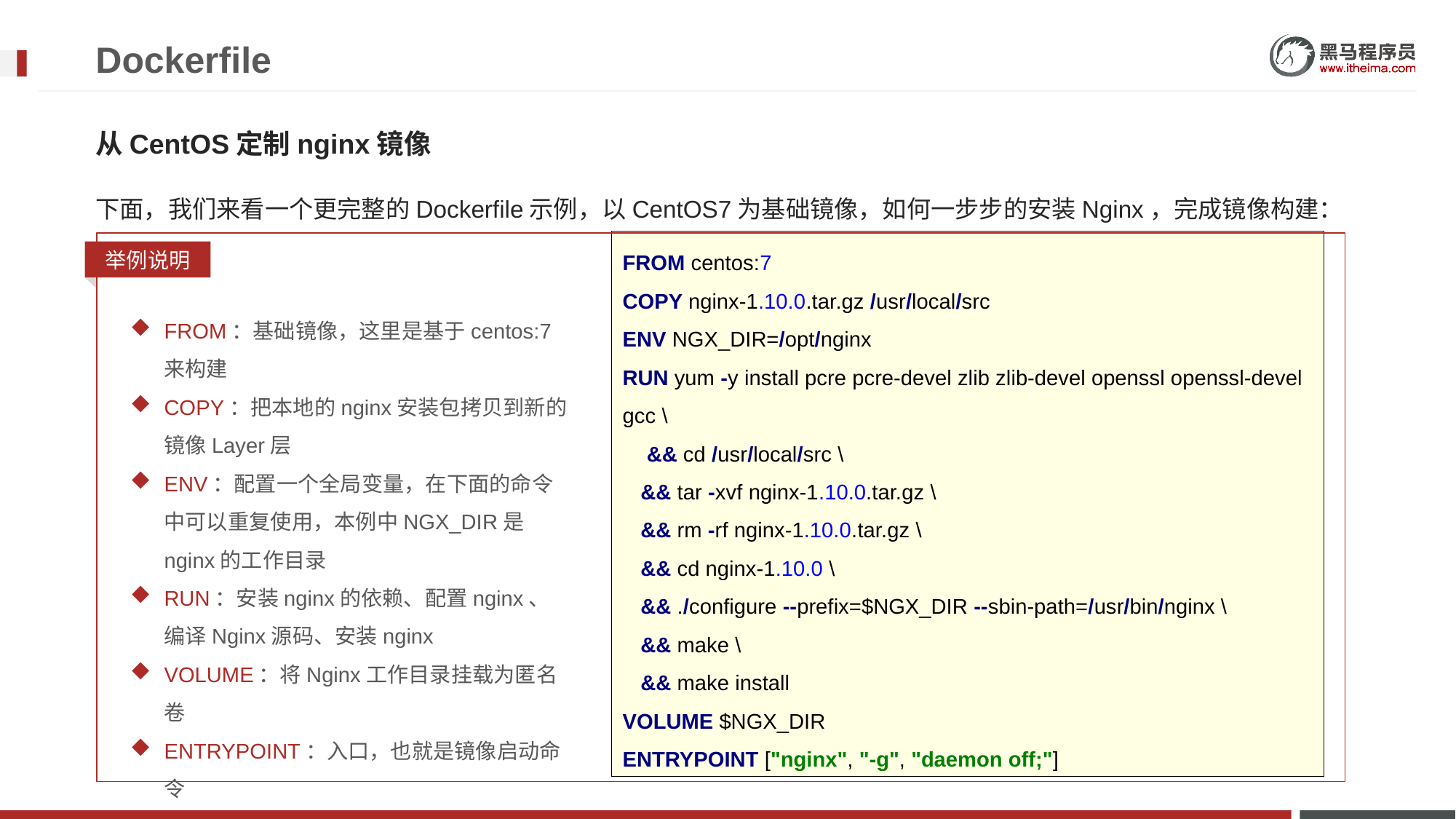

# Dockerfile
从CentOS定制nginx镜像
下面，我们来看一个更完整的Dockerfile示例，以CentOS7为基础镜像，如何一步步的安装Nginx，完成镜像构建：

举例说明
FROM centos:7
COPY nginx-1.10.0.tar.gz /usr/local/src
ENV NGX_DIR=/opt/nginx
RUN yum -y install pcre pcre-devel zlib zlib-devel openssl openssl-devel gcc \
    && cd /usr/local/src \
   && tar -xvf nginx-1.10.0.tar.gz \
   && rm -rf nginx-1.10.0.tar.gz \
   && cd nginx-1.10.0 \
   && ./configure --prefix=$NGX_DIR --sbin-path=/usr/bin/nginx \
   && make \
   && make install
VOLUME $NGX_DIR
ENTRYPOINT ["nginx", "-g", "daemon off;"]

FROM：基础镜像，这里是基于centos:7来构建
COPY：把本地的nginx安装包拷贝到新的镜像Layer层
ENV：配置一个全局变量，在下面的命令中可以重复使用，本例中NGX_DIR是nginx的工作目录
RUN：安装nginx的依赖、配置nginx、编译Nginx源码、安装nginx
VOLUME：将Nginx工作目录挂载为匿名卷
ENTRYPOINT：入口，也就是镜像启动命令